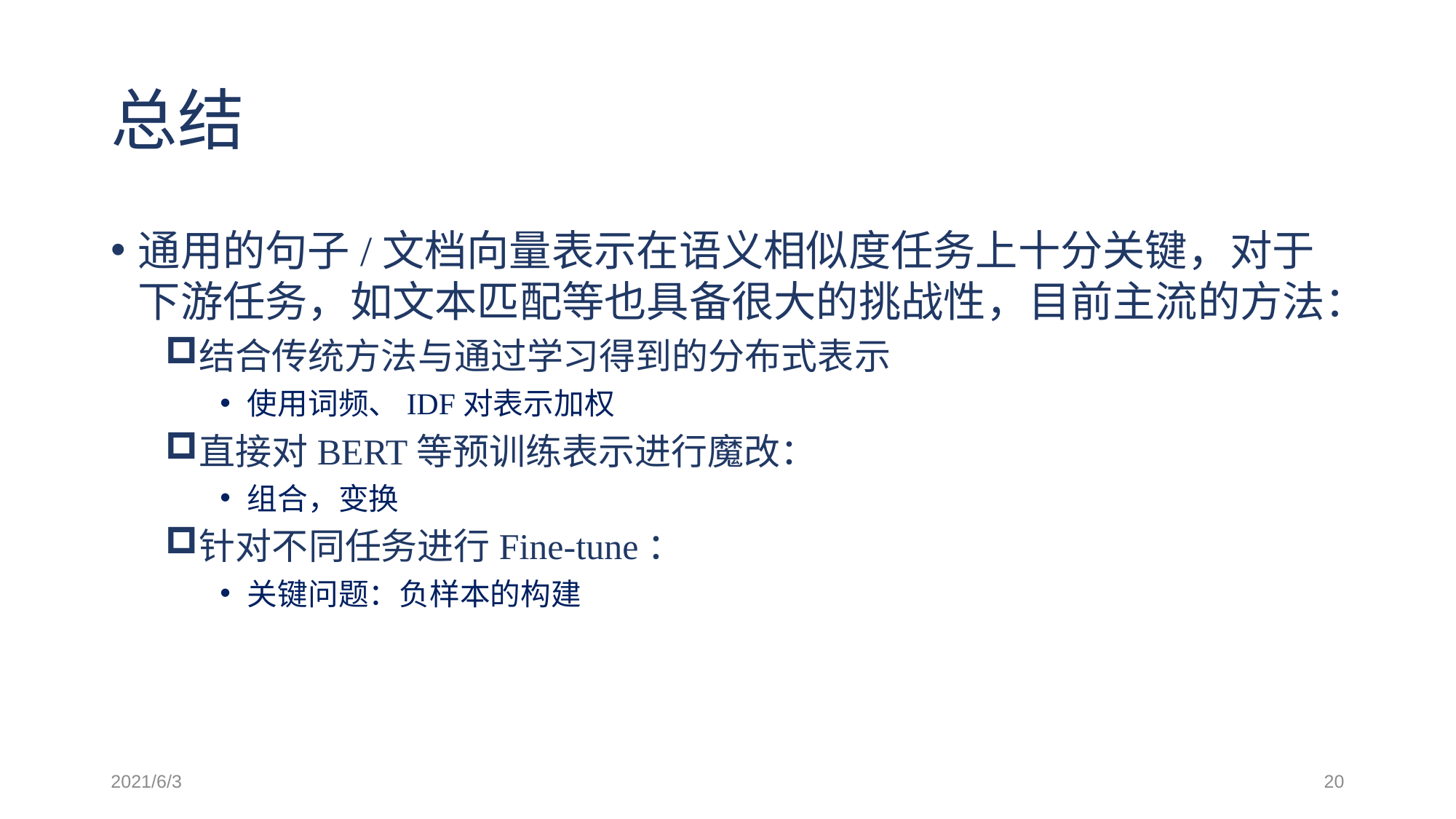

# 总结
通用的句子/文档向量表示在语义相似度任务上十分关键，对于下游任务，如文本匹配等也具备很大的挑战性，目前主流的方法：
结合传统方法与通过学习得到的分布式表示
使用词频、IDF对表示加权
直接对BERT等预训练表示进行魔改：
组合，变换
针对不同任务进行Fine-tune：
关键问题：负样本的构建

2021/6/3
20